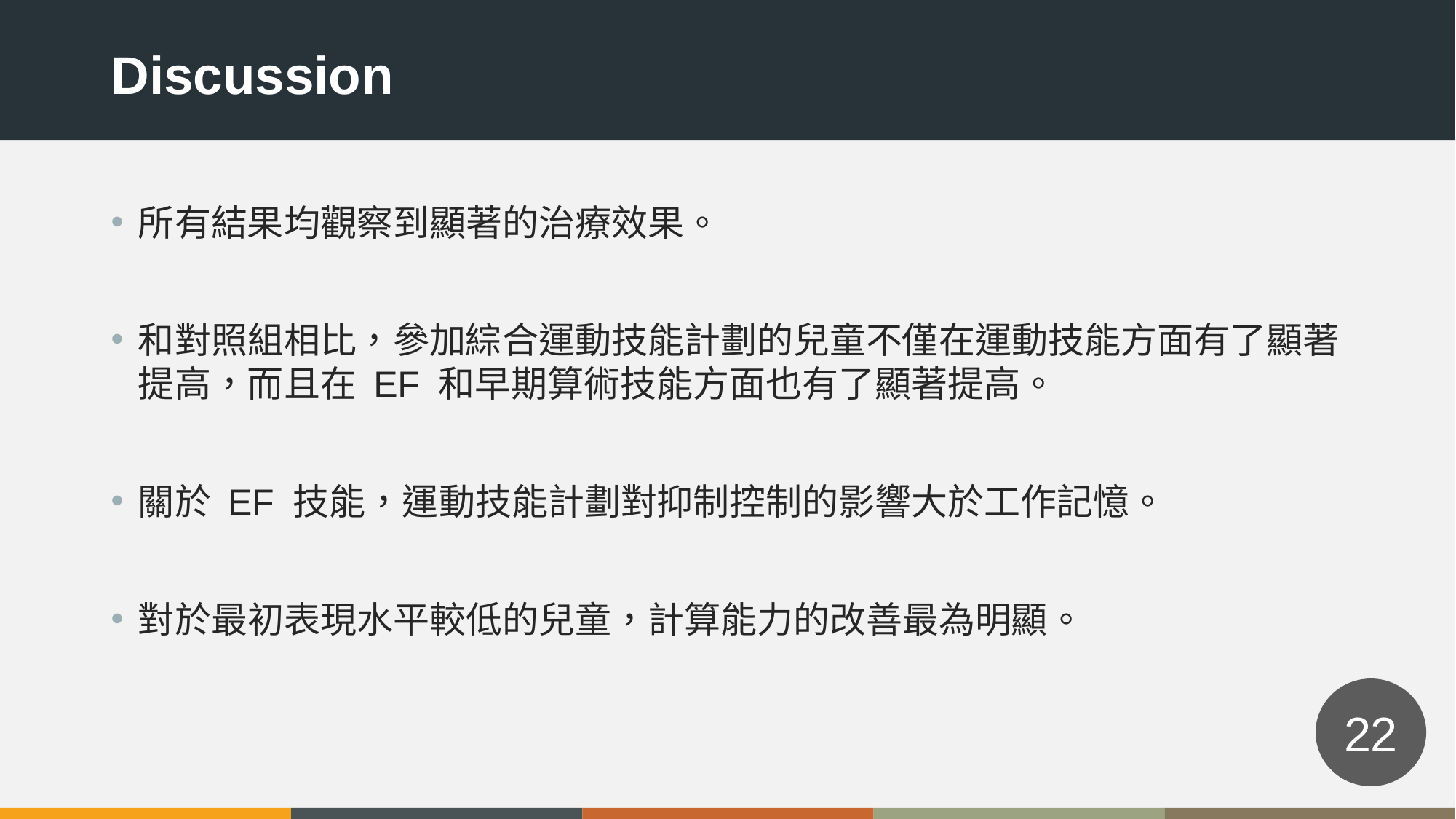

Discussion
所有結果均觀察到顯著的治療效果。

和對照組相比，參加綜合運動技能計劃的兒童不僅在運動技能方面有了顯著提高，而且在 EF 和早期算術技能方面也有了顯著提高。

關於 EF 技能，運動技能計劃對抑制控制的影響大於工作記憶。

對於最初表現水平較低的兒童，計算能力的改善最為明顯。

22